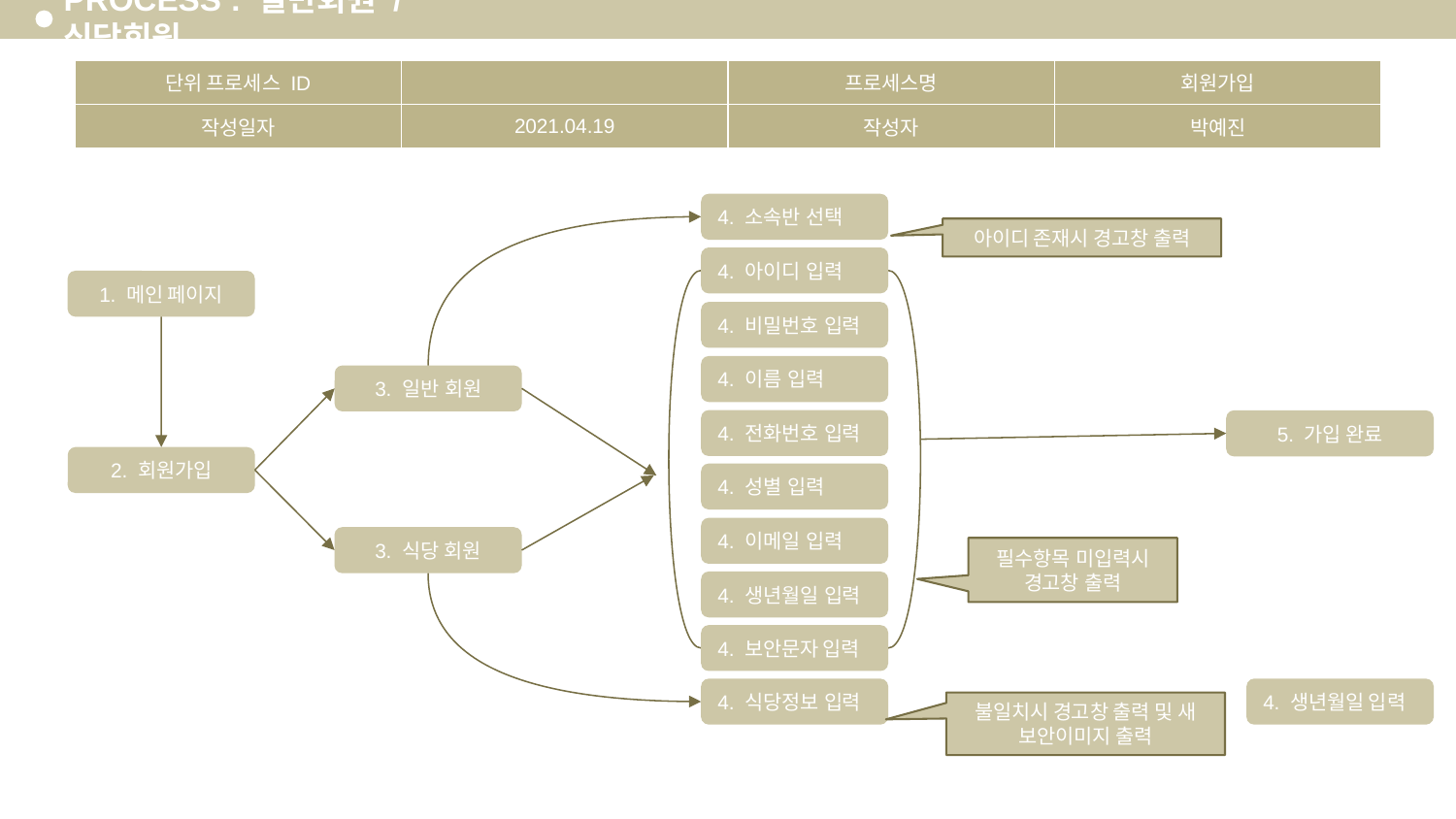

PROCESS : 일반회원 / 식당회원
| 단위 프로세스 ID |  | 프로세스명 | 회원가입 |
| --- | --- | --- | --- |
| 작성일자 | 2021.04.19 | 작성자 | 박예진 |
4. 소속반 선택
아이디 존재시 경고창 출력
4. 아이디 입력
1. 메인 페이지
4. 비밀번호 입력
4. 이름 입력
3. 일반 회원
4. 전화번호 입력
5. 가입 완료
2. 회원가입
4. 성별 입력
4. 이메일 입력
3. 식당 회원
필수항목 미입력시 경고창 출력
4. 생년월일 입력
4. 보안문자 입력
4. 식당정보 입력
4. 생년월일 입력
불일치시 경고창 출력 및 새 보안이미지 출력